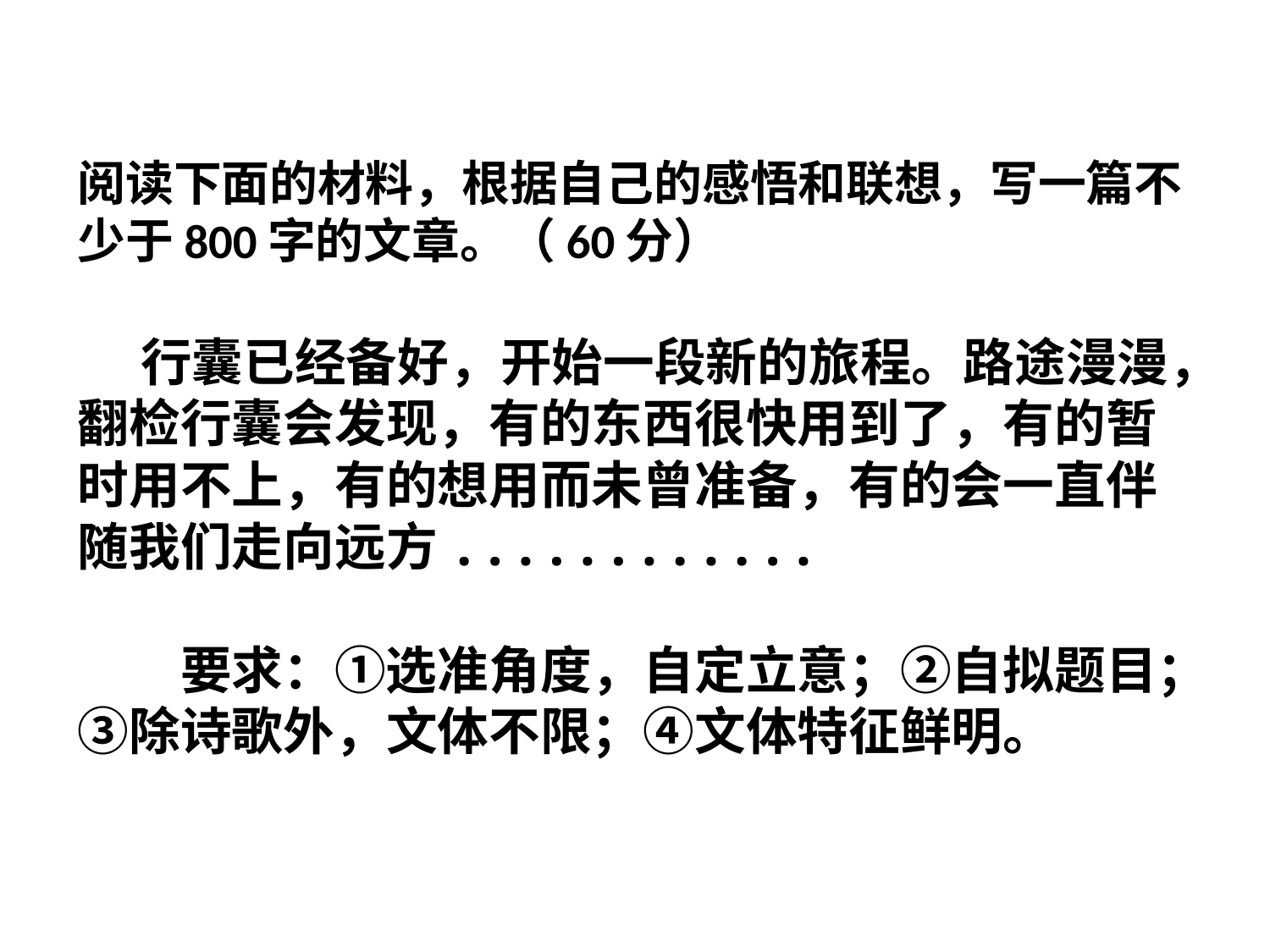

阅读下面的材料，根据自己的感悟和联想，写一篇不少于800字的文章。（60分）
　　
　 行囊已经备好，开始一段新的旅程。路途漫漫，翻检行囊会发现，有的东西很快用到了，有的暂时用不上，有的想用而未曾准备，有的会一直伴随我们走向远方............
　　
　　要求：①选准角度，自定立意；②自拟题目；③除诗歌外，文体不限；④文体特征鲜明。